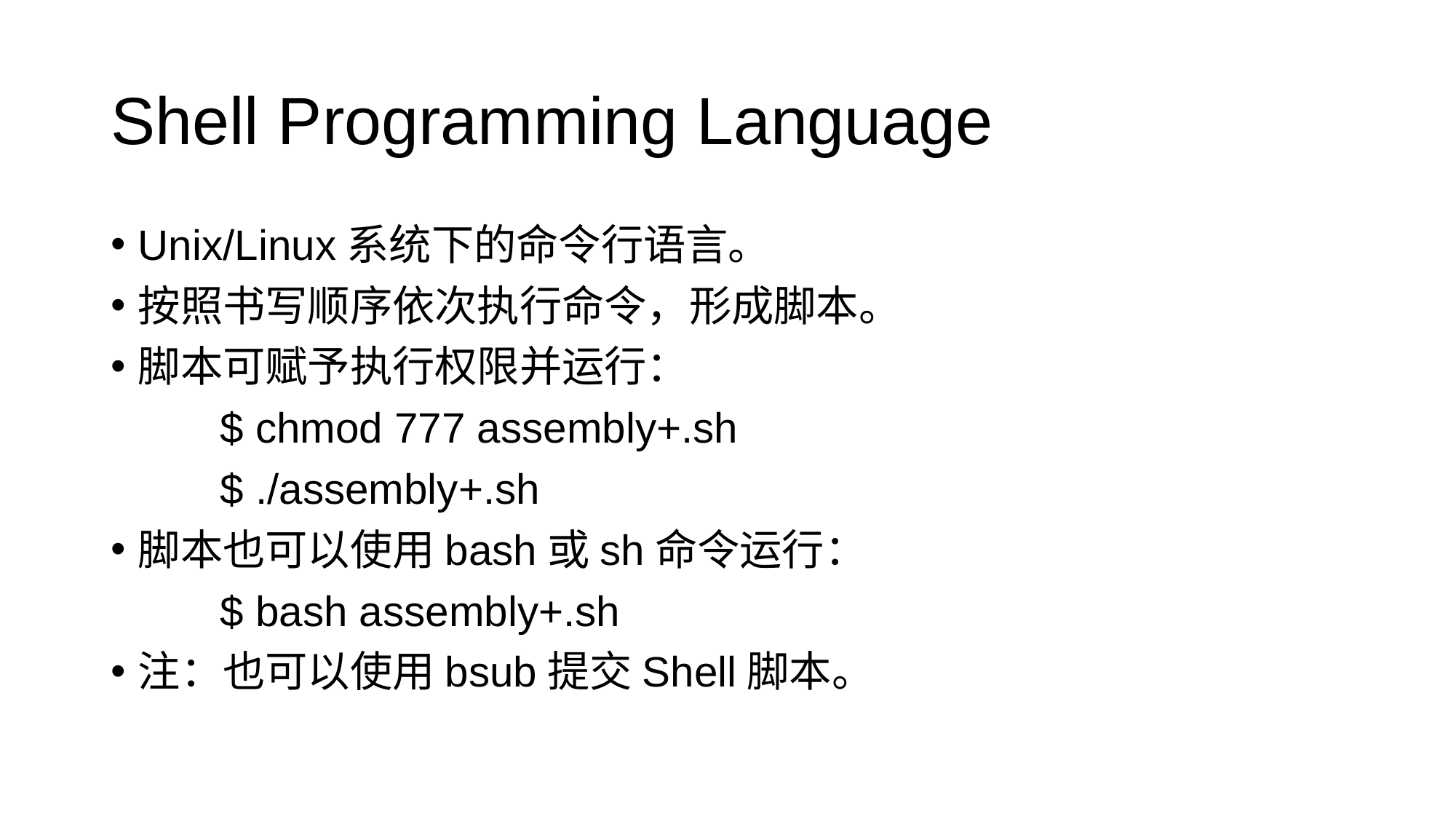

# Shell Programming Language
Unix/Linux系统下的命令行语言。
按照书写顺序依次执行命令，形成脚本。
脚本可赋予执行权限并运行：
	$ chmod 777 assembly+.sh
	$ ./assembly+.sh
脚本也可以使用bash或sh命令运行：
	$ bash assembly+.sh
注：也可以使用bsub提交Shell脚本。